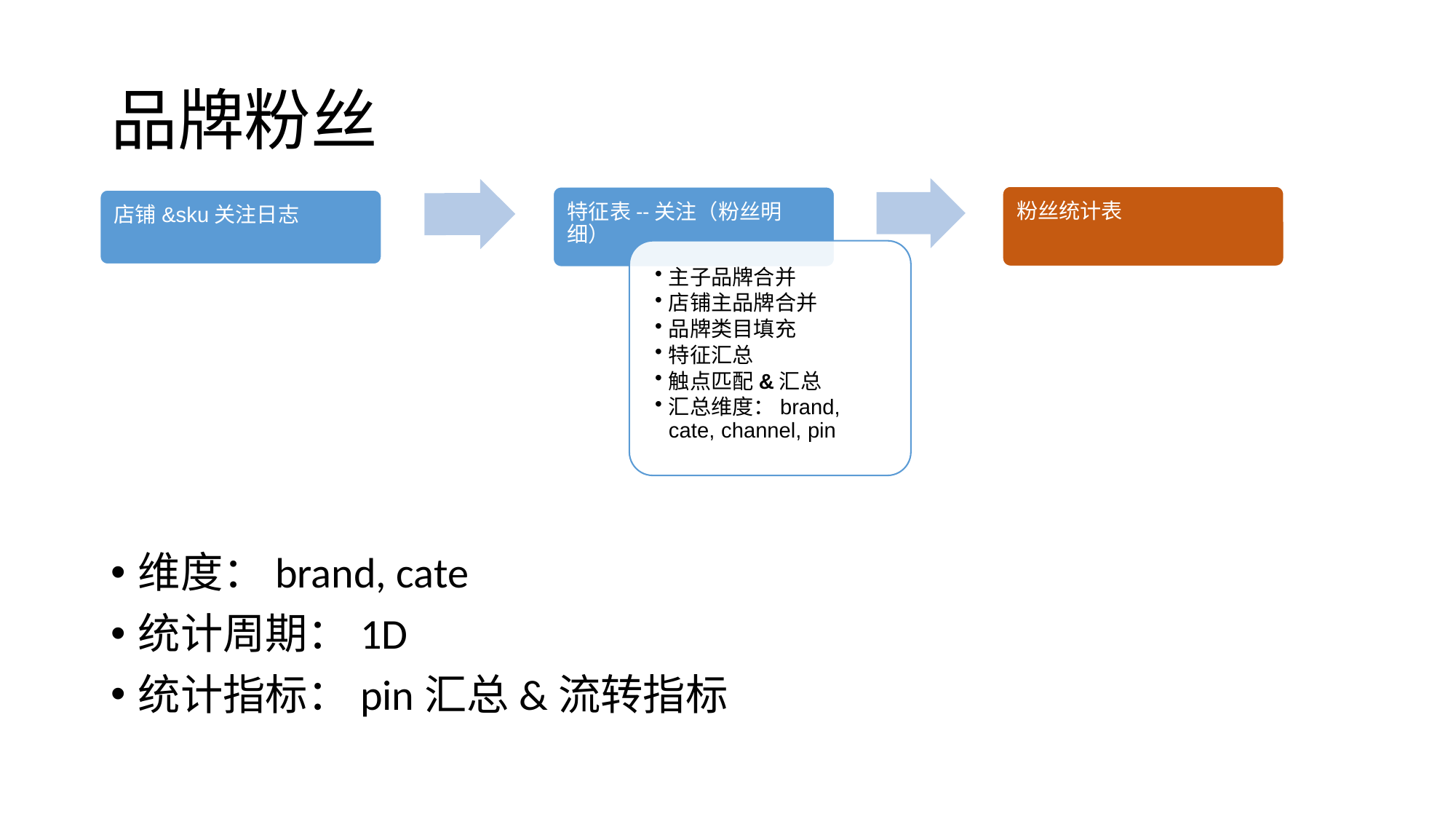

# 品牌粉丝
店铺&sku关注日志

特征表--关注（粉丝明细）
主子品牌合并
店铺主品牌合并
品牌类目填充
特征汇总
触点匹配&汇总
汇总维度：brand, cate, channel, pin

粉丝统计表
维度：brand, cate
统计周期：1D
统计指标：pin汇总&流转指标